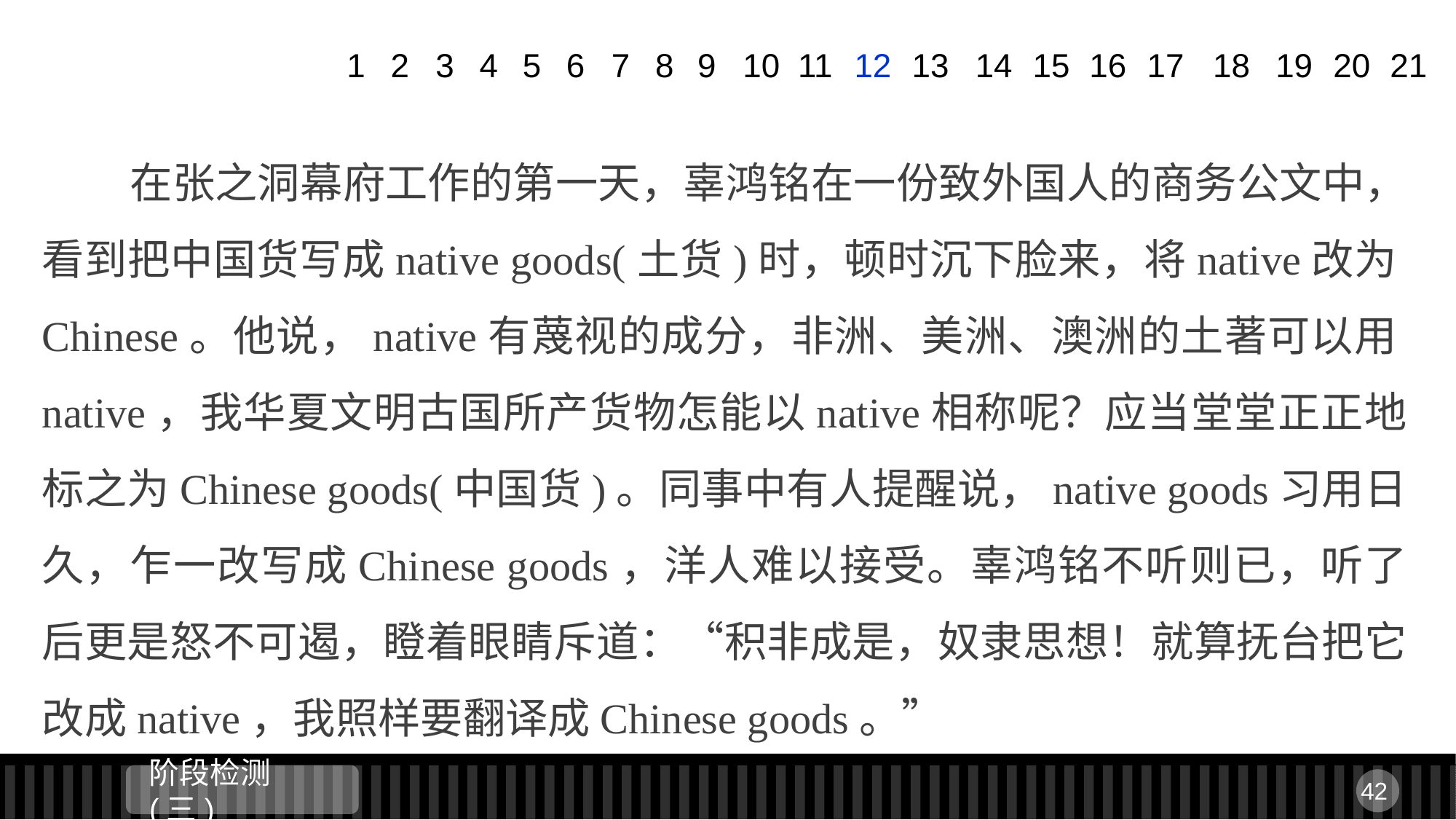

1
2
3
4
5
6
7
8
9
11
12
13
14
15
16
17
18
19
20
21
10
        在张之洞幕府工作的第一天，辜鸿铭在一份致外国人的商务公文中，看到把中国货写成native goods(土货)时，顿时沉下脸来，将native改为Chinese。他说，native有蔑视的成分，非洲、美洲、澳洲的土著可以用native，我华夏文明古国所产货物怎能以native相称呢？应当堂堂正正地标之为Chinese goods(中国货)。同事中有人提醒说，native goods习用日久，乍一改写成Chinese goods，洋人难以接受。辜鸿铭不听则已，听了后更是怒不可遏，瞪着眼睛斥道：“积非成是，奴隶思想！就算抚台把它改成native，我照样要翻译成Chinese goods。”